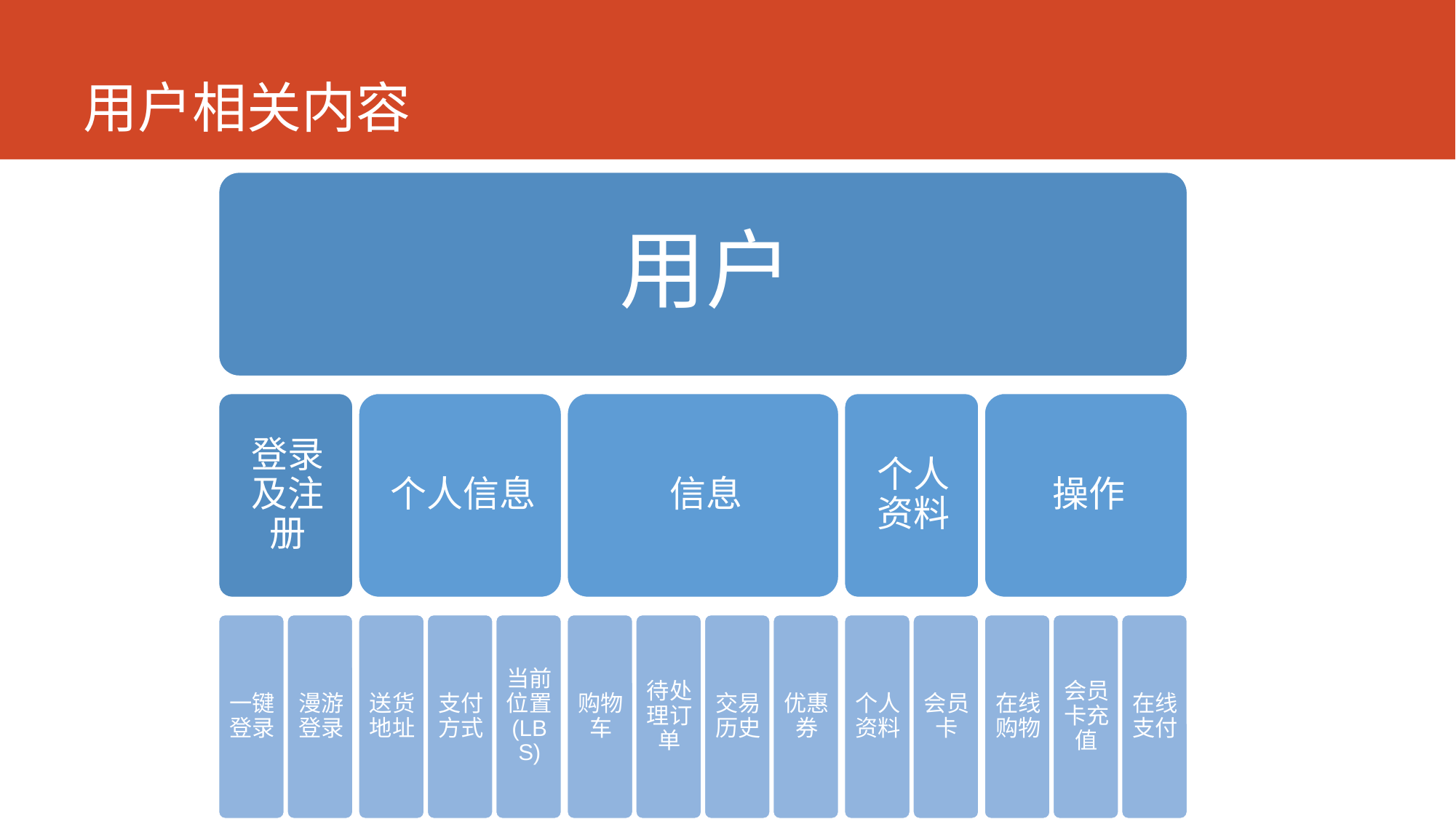

# 用户相关内容
用户
登录及注册
一键登录
漫游登录
个人信息
送货地址
支付方式
当前位置(LBS)
信息
购物车
待处理订单
交易历史
优惠券
个人资料
个人资料
会员卡
操作
在线购物
会员卡充值
在线支付